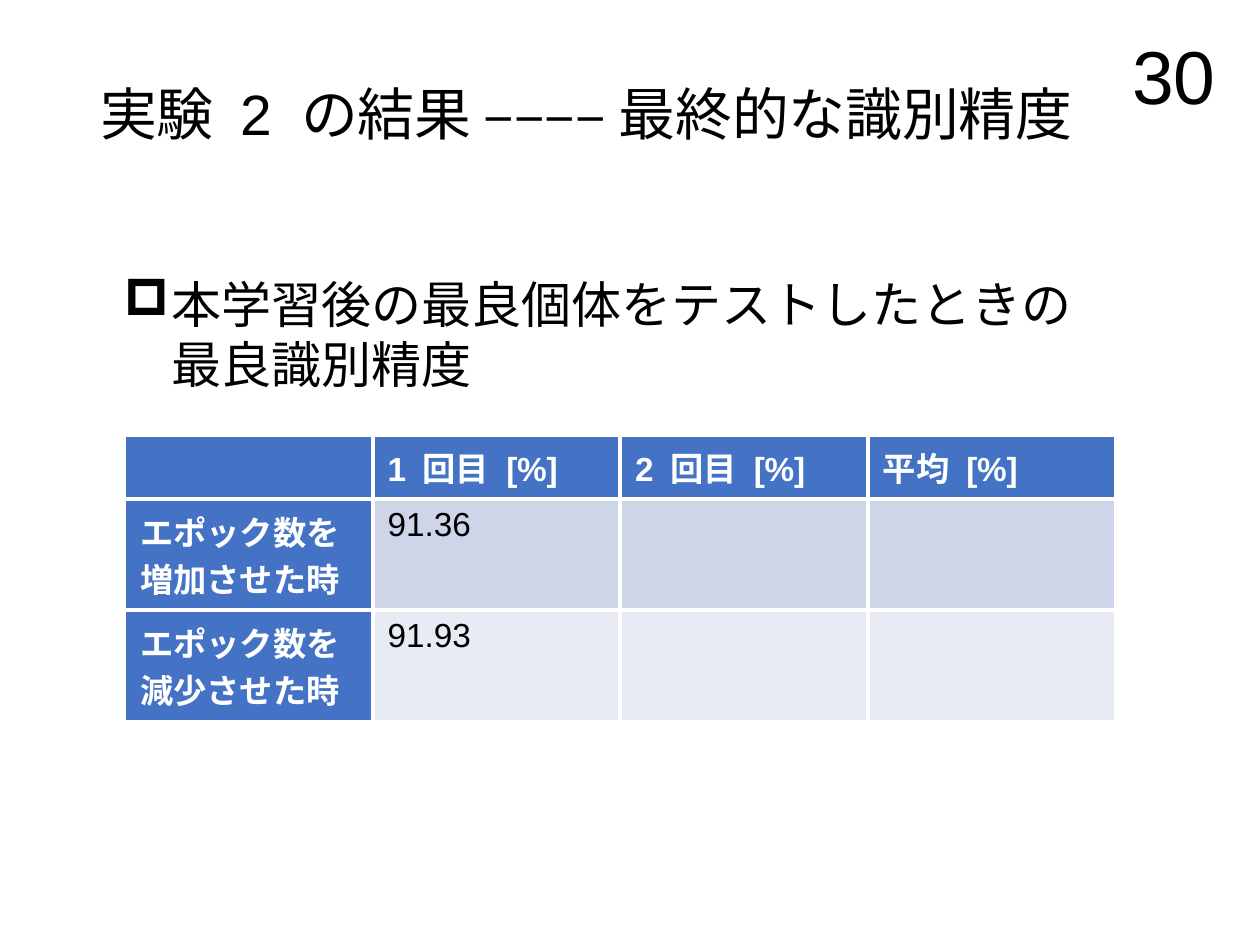

# 実験 2 の結果 –––– 最終的な識別精度
30
本学習後の最良個体をテストしたときの
最良識別精度
|  | 1 回目 [%] | 2 回目 [%] | 平均 [%] |
| --- | --- | --- | --- |
| エポック数を 増加させた時 | 91.36 |  |  |
| エポック数を 減少させた時 | 91.93 |  |  |